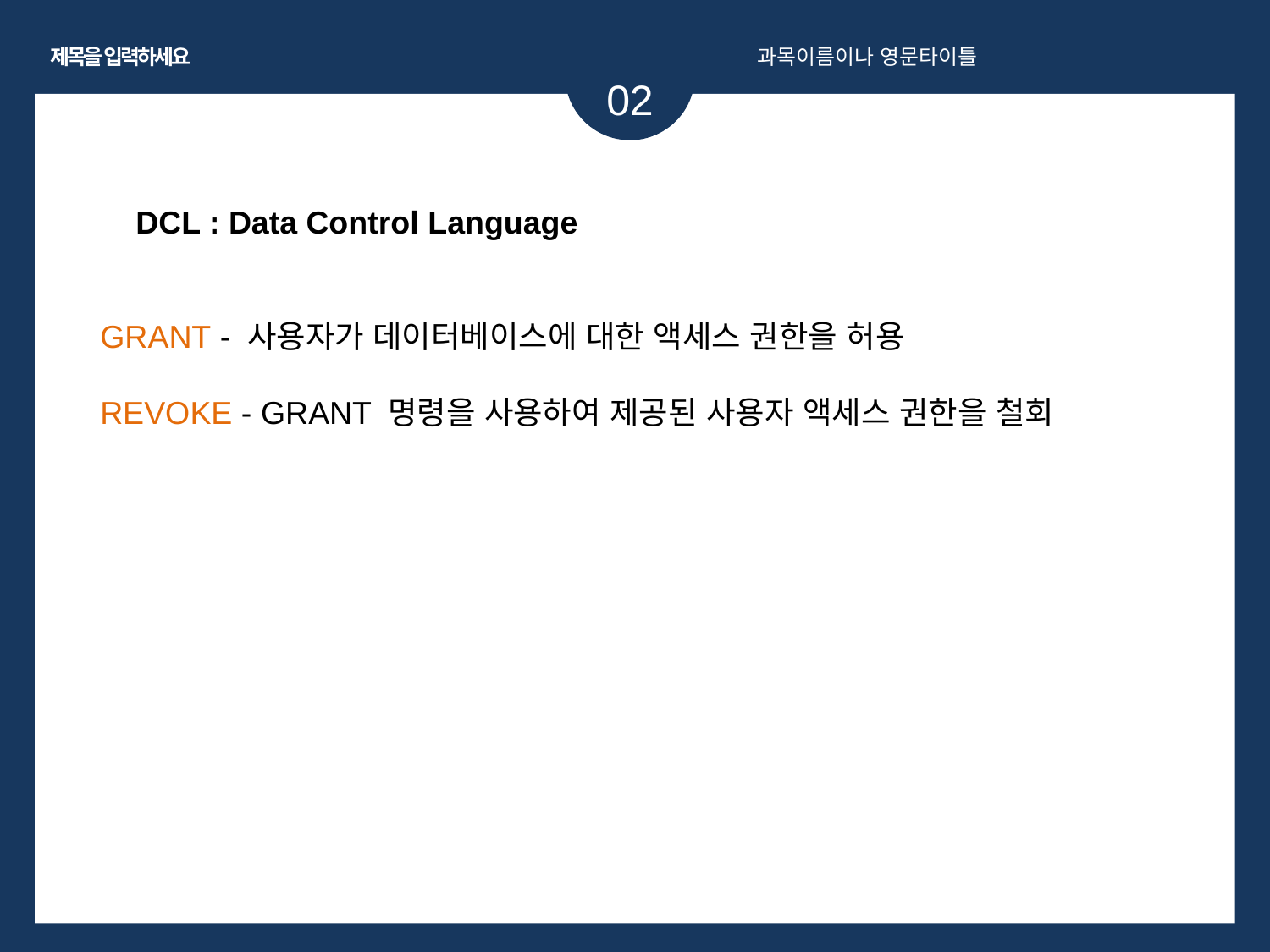

제목을 입력하세요
과목이름이나 영문타이틀
02
GRANT-사용자가 데이터베이스에 대한 액세스 권한을 허용
REVOKE-GRANT 명령을 사용하여 제공된 사용자 액세스 권한을 철회
    DCL : Data Control Language

GRANT - 사용자가 데이터베이스에 대한 액세스 권한을 허용
REVOKE - GRANT 명령을 사용하여 제공된 사용자 액세스 권한을 철회